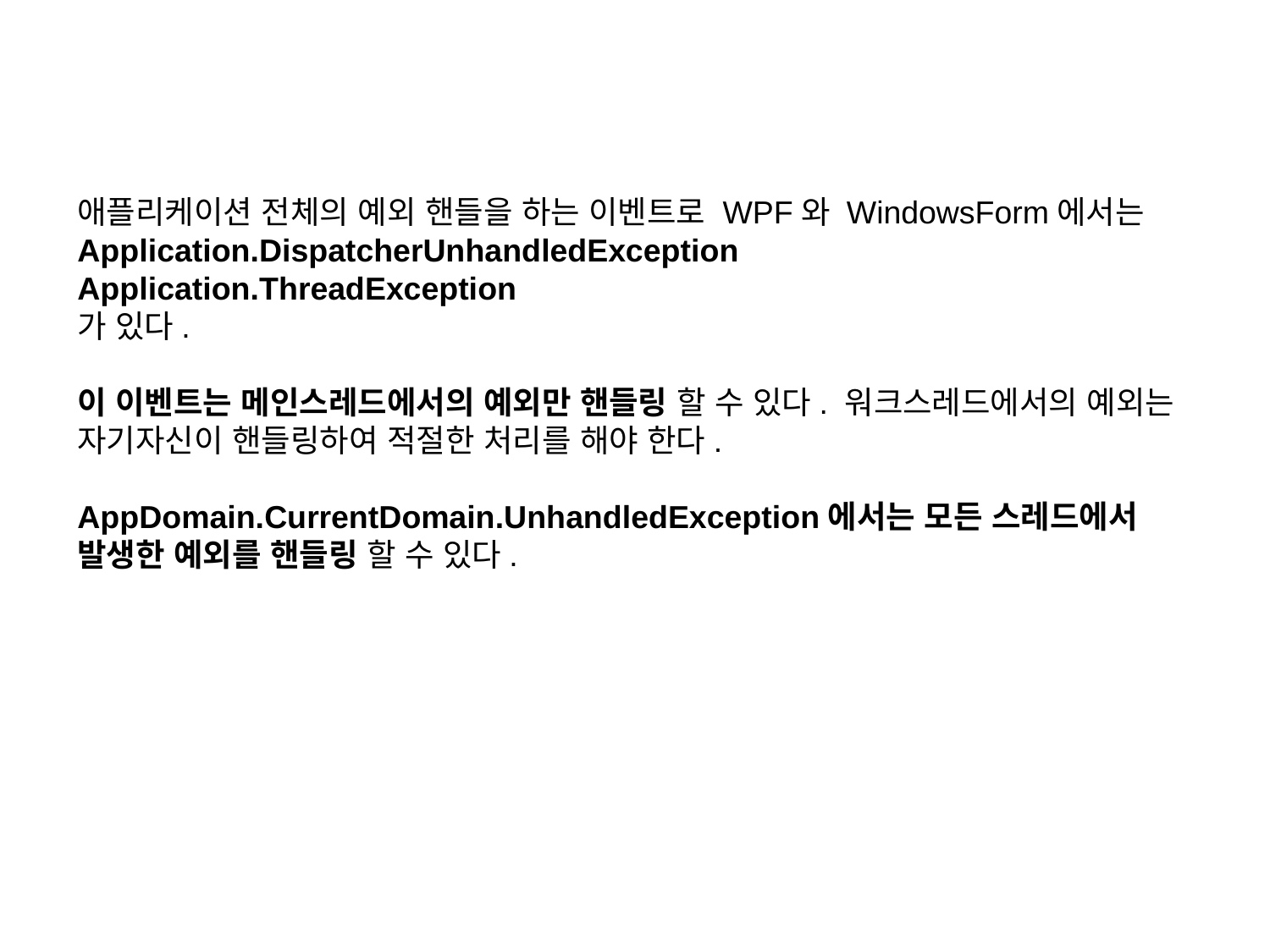

애플리케이션 전체의 예외 핸들을 하는 이벤트로 WPF와 WindowsForm에서는
Application.DispatcherUnhandledException
Application.ThreadException
가 있다.

이 이벤트는 메인스레드에서의 예외만 핸들링 할 수 있다. 워크스레드에서의 예외는 자기자신이 핸들링하여 적절한 처리를 해야 한다.

AppDomain.CurrentDomain.UnhandledException에서는 모든 스레드에서 발생한 예외를 핸들링 할 수 있다.